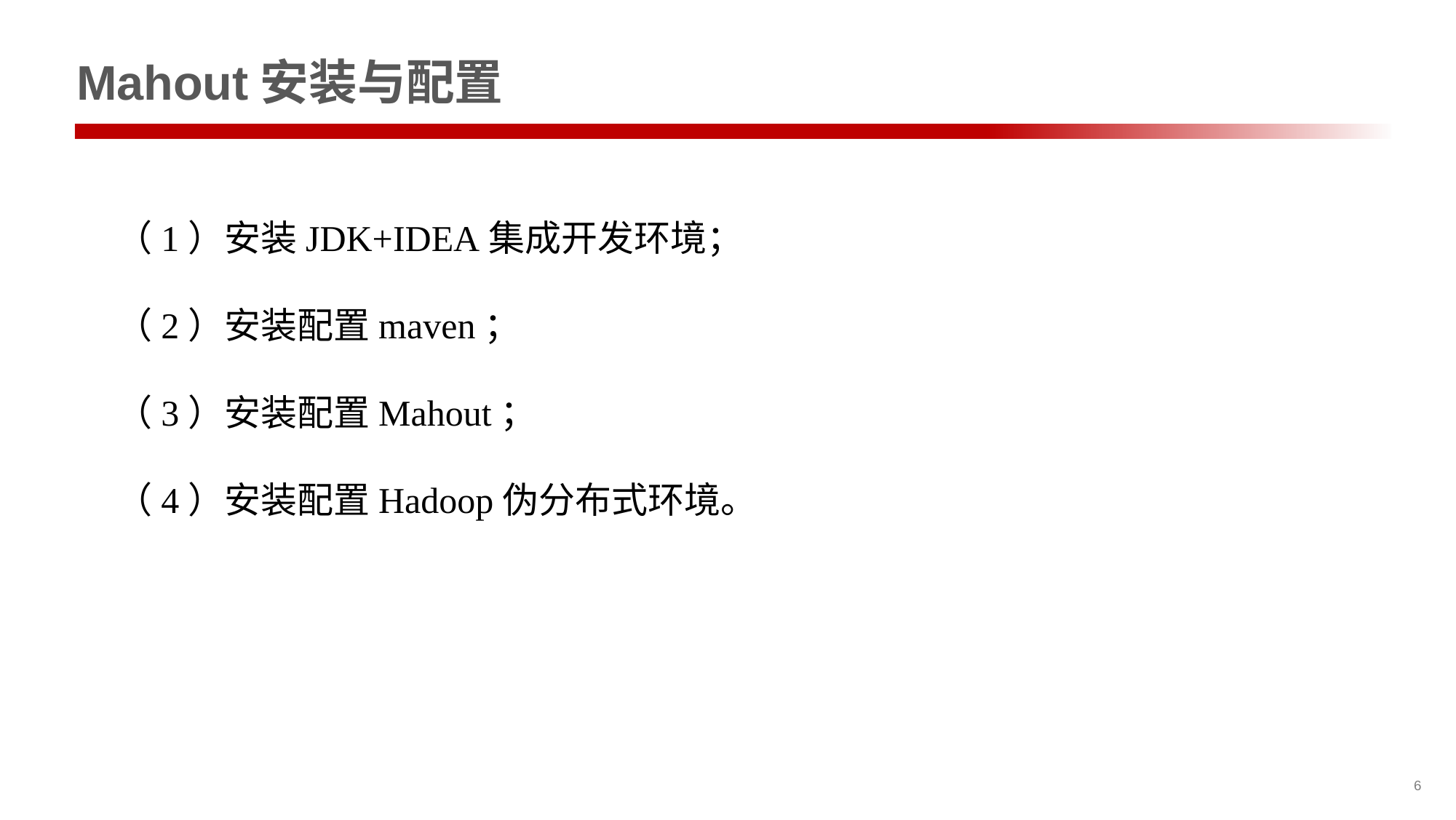

# Mahout安装与配置

（1）安装JDK+IDEA集成开发环境；

（2）安装配置maven；

（3）安装配置Mahout；

（4）安装配置Hadoop伪分布式环境。
6